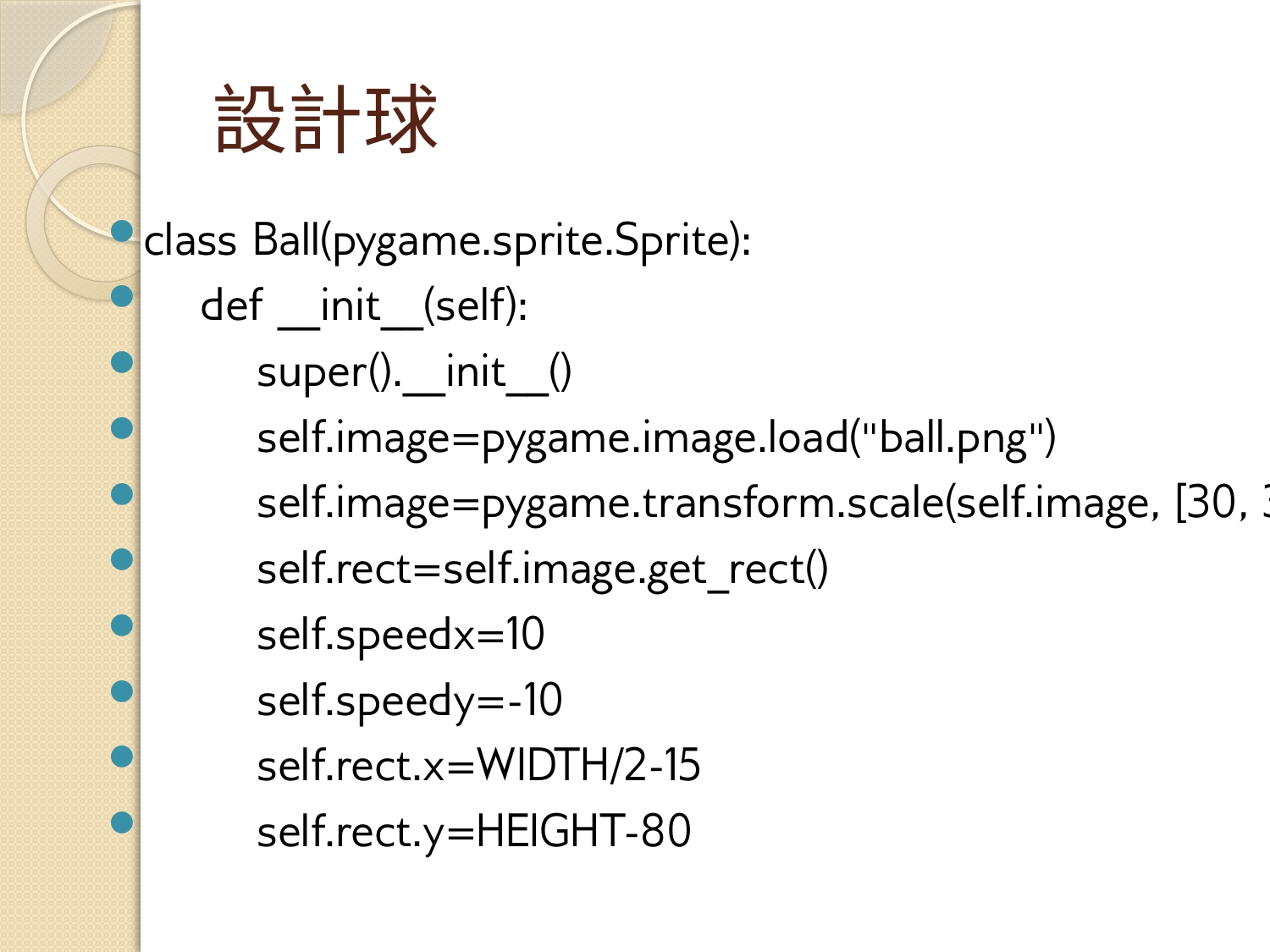

# 設計球
class Ball(pygame.sprite.Sprite):
    def __init__(self):
        super().__init__()
        self.image=pygame.image.load("ball.png")
        self.image=pygame.transform.scale(self.image, [30, 30])
        self.rect=self.image.get_rect()
        self.speedx=10
        self.speedy=-10
        self.rect.x=WIDTH/2-15
        self.rect.y=HEIGHT-80